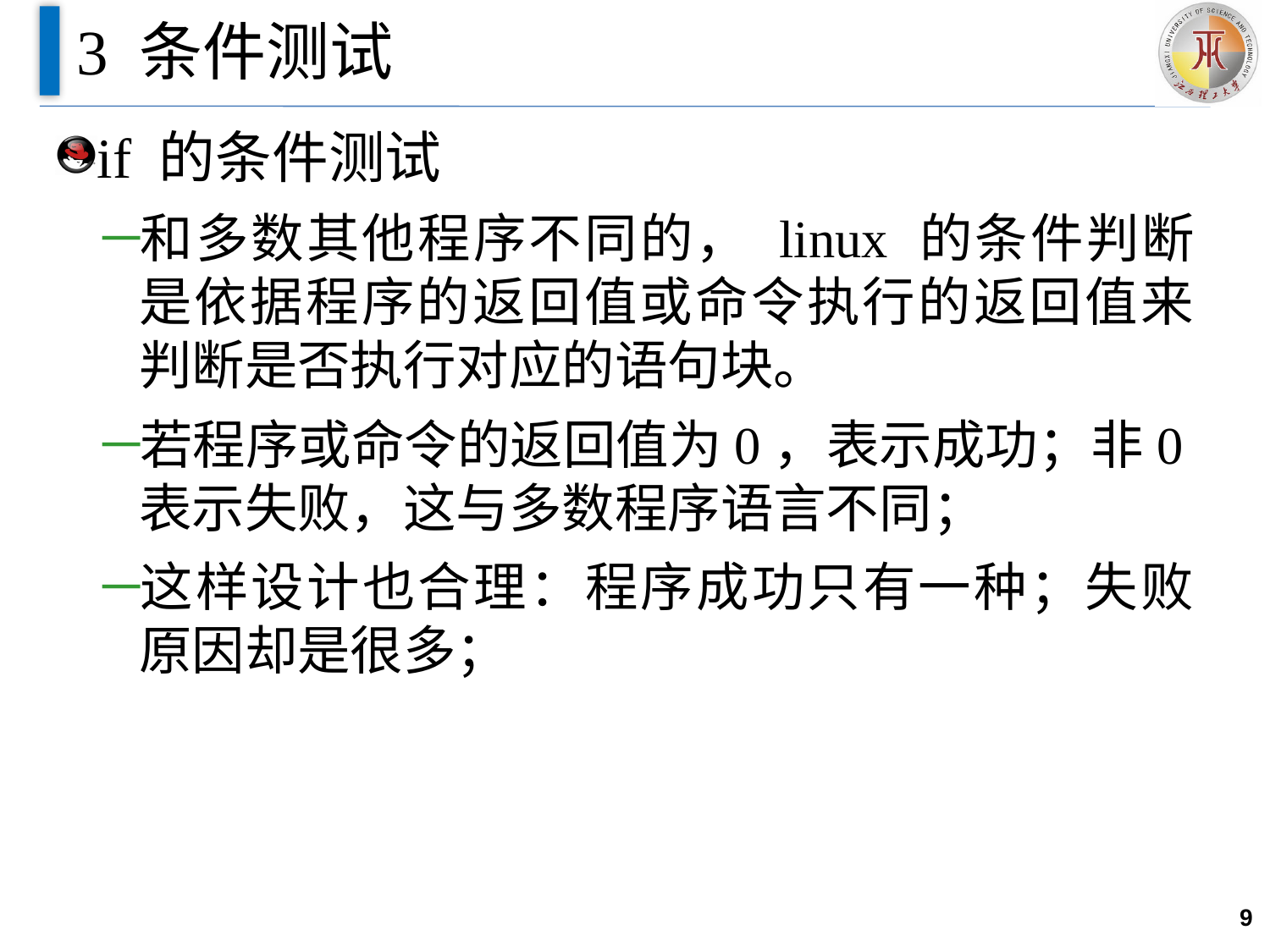

# 3 条件测试
if 的条件测试
和多数其他程序不同的， linux 的条件判断是依据程序的返回值或命令执行的返回值来判断是否执行对应的语句块。
若程序或命令的返回值为0，表示成功；非0表示失败，这与多数程序语言不同；
这样设计也合理：程序成功只有一种；失败原因却是很多；
9